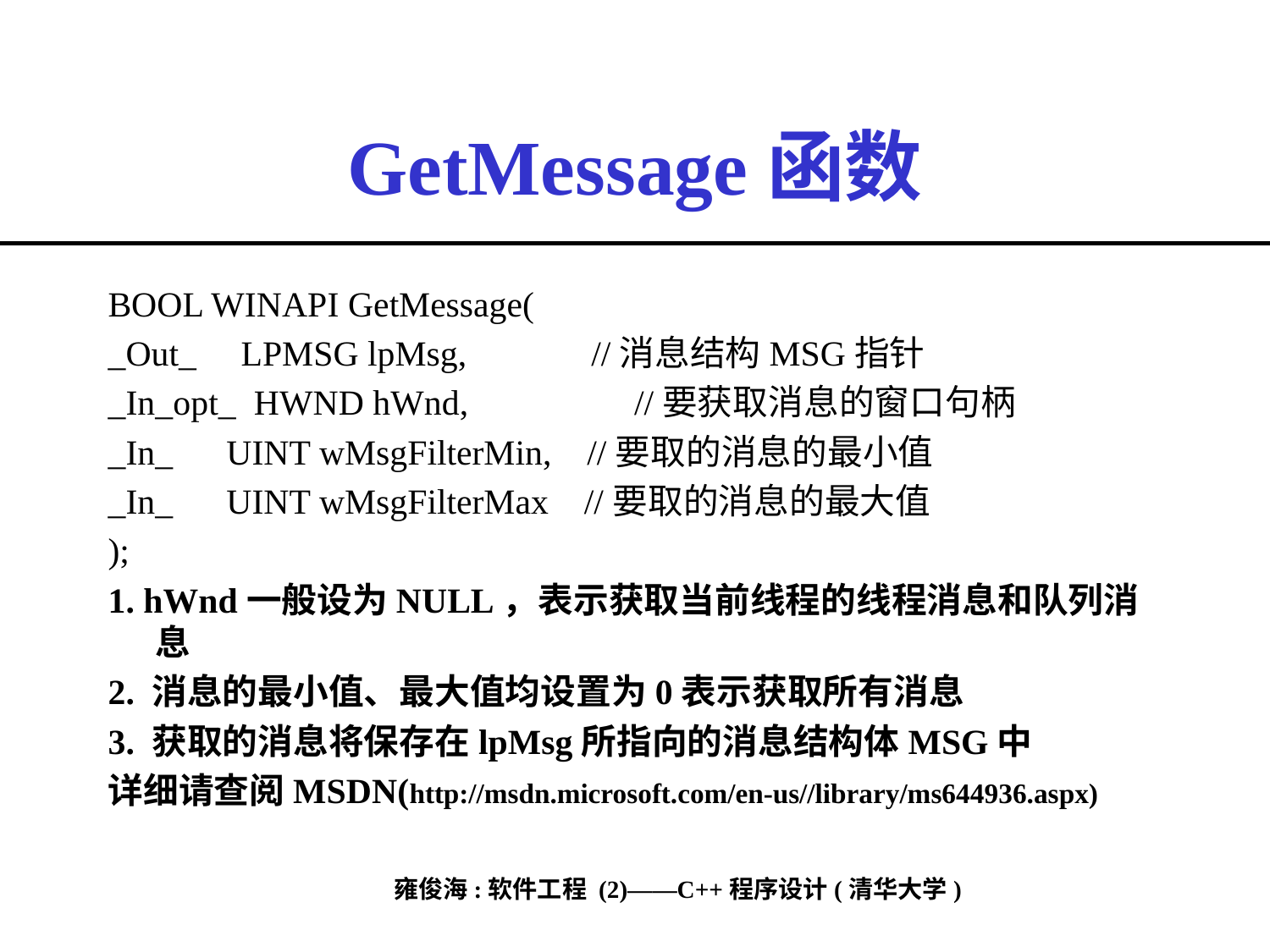

GetMessage函数
BOOL WINAPI GetMessage(
_Out_     LPMSG lpMsg,              //消息结构MSG指针
_In_opt_  HWND hWnd, 	           //要获取消息的窗口句柄
_In_      UINT wMsgFilterMin,    //要取的消息的最小值
_In_      UINT wMsgFilterMax    //要取的消息的最大值
);
1. hWnd一般设为NULL，表示获取当前线程的线程消息和队列消息
2. 消息的最小值、最大值均设置为0表示获取所有消息
3. 获取的消息将保存在lpMsg所指向的消息结构体MSG中
详细请查阅MSDN(http://msdn.microsoft.com/en-us//library/ms644936.aspx)